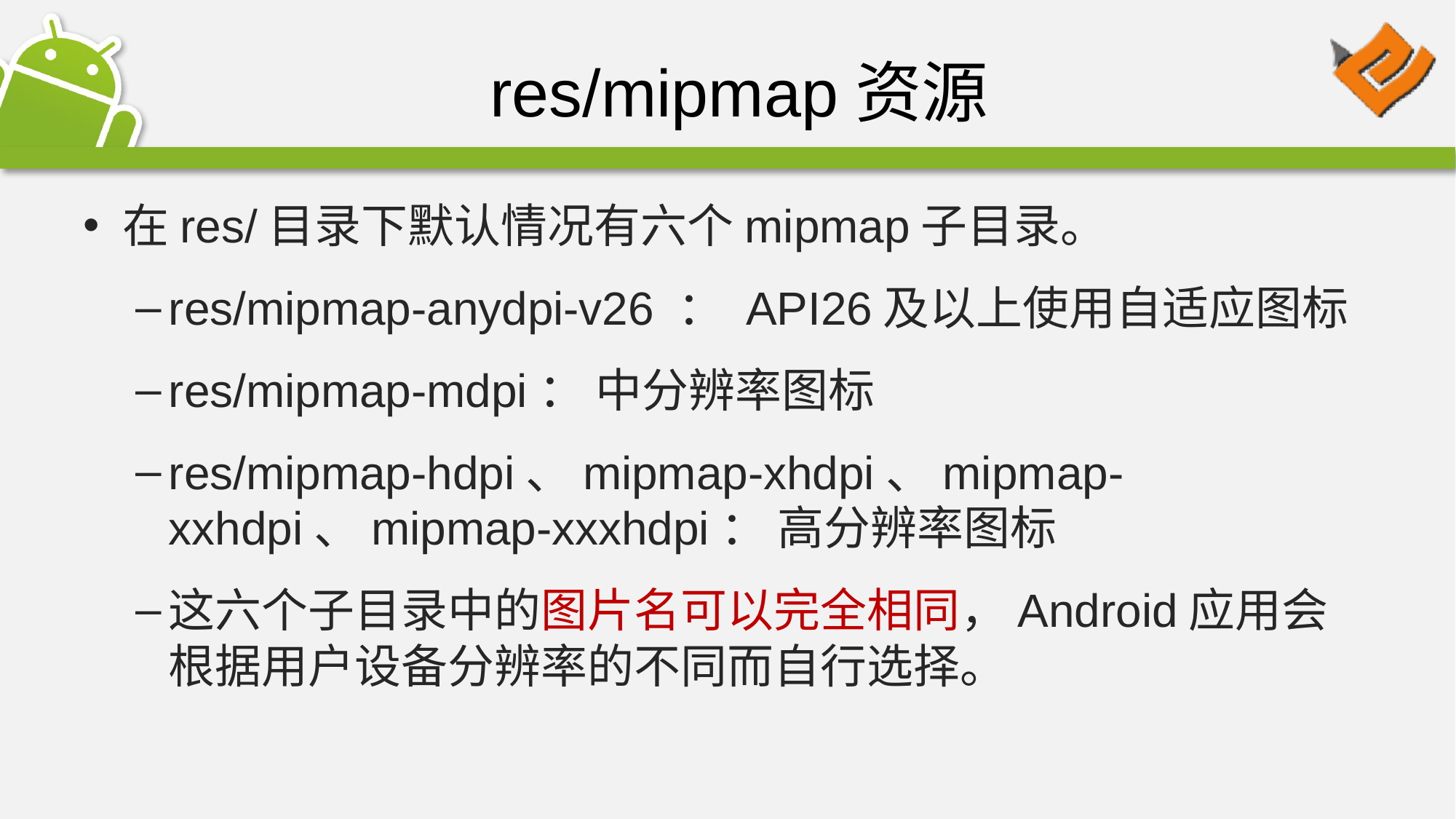

# res/mipmap资源
在res/目录下默认情况有六个mipmap子目录。
res/mipmap-anydpi-v26 ： API26及以上使用自适应图标
res/mipmap-mdpi： 中分辨率图标
res/mipmap-hdpi、mipmap-xhdpi、mipmap-xxhdpi、mipmap-xxxhdpi： 高分辨率图标
这六个子目录中的图片名可以完全相同，Android应用会根据用户设备分辨率的不同而自行选择。